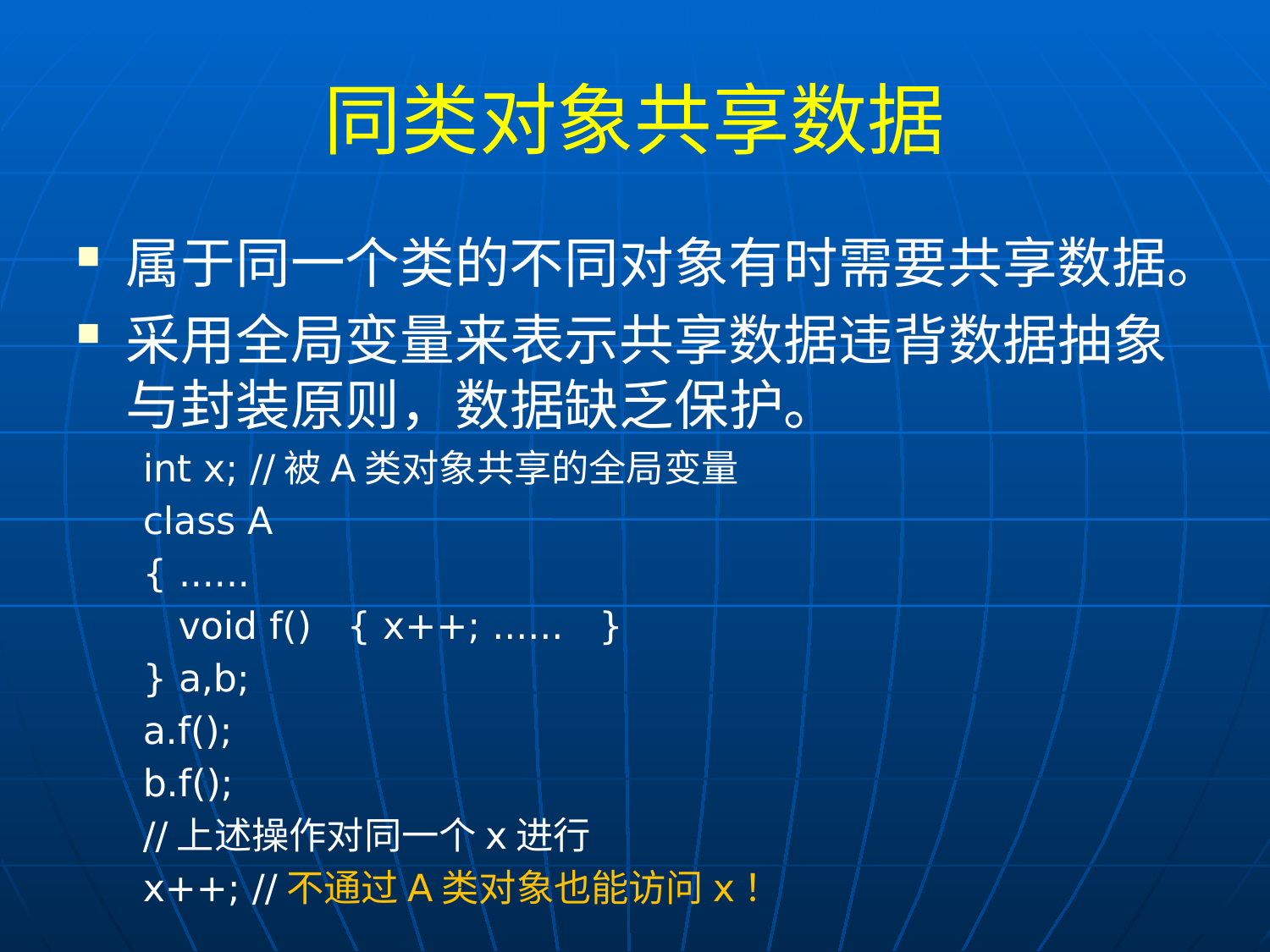

# 同类对象共享数据
属于同一个类的不同对象有时需要共享数据。
采用全局变量来表示共享数据违背数据抽象与封装原则，数据缺乏保护。
int x; //被A类对象共享的全局变量
class A
{ ......
   void f()   { x++; ......   }
} a,b;
a.f();
b.f();
//上述操作对同一个x进行
x++; //不通过A类对象也能访问x！